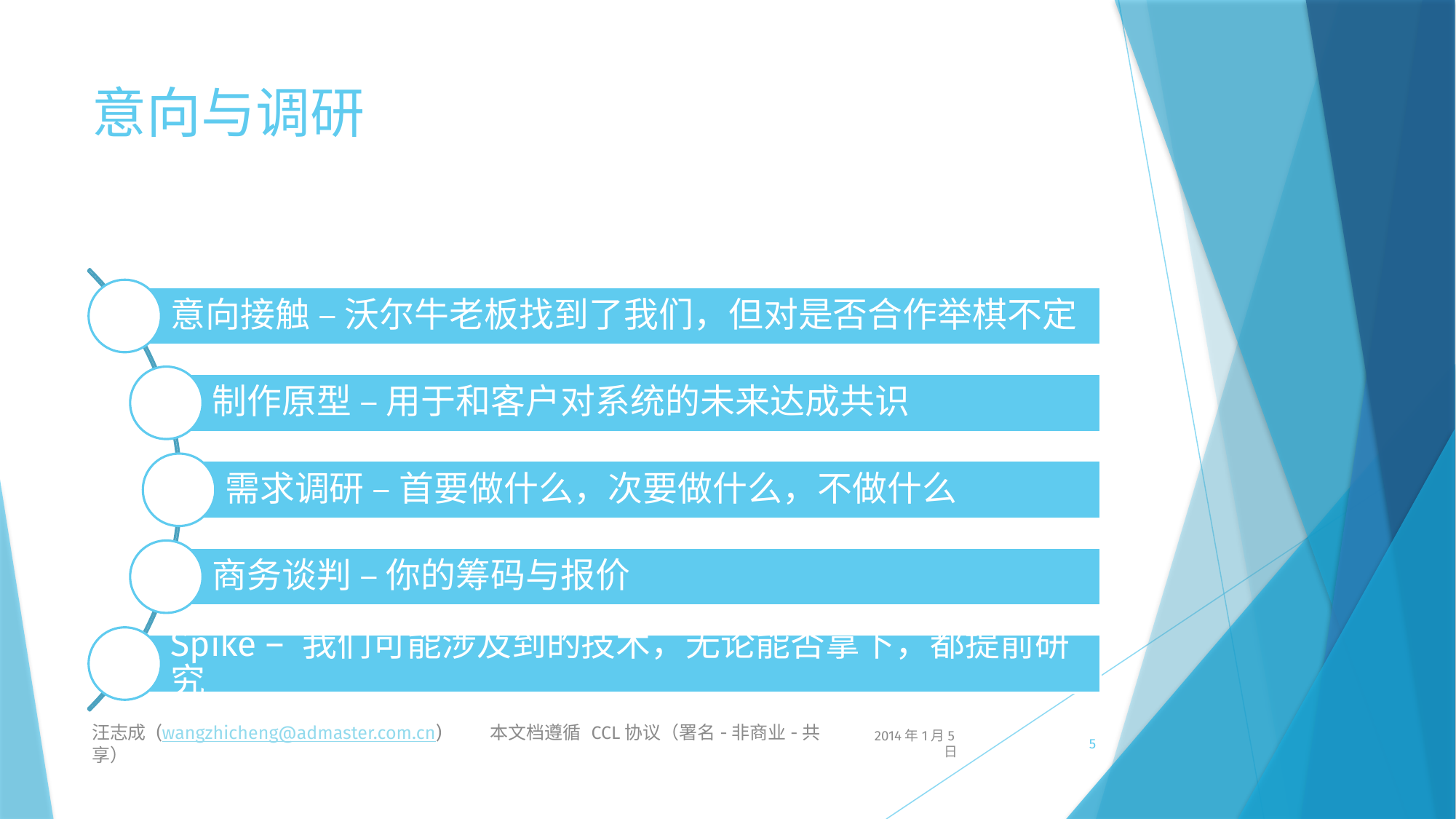

# 意向与调研
意向接触 – 沃尔牛老板找到了我们，但对是否合作举棋不定
制作原型 – 用于和客户对系统的未来达成共识
需求调研 – 首要做什么，次要做什么，不做什么
商务谈判 – 你的筹码与报价
Spike – 我们可能涉及到的技术，无论能否拿下，都提前研究
汪志成 (wangzhicheng@admaster.com.cn)         本文档遵循 CCL协议（署名-非商业-共享）
2014年1月5日
5